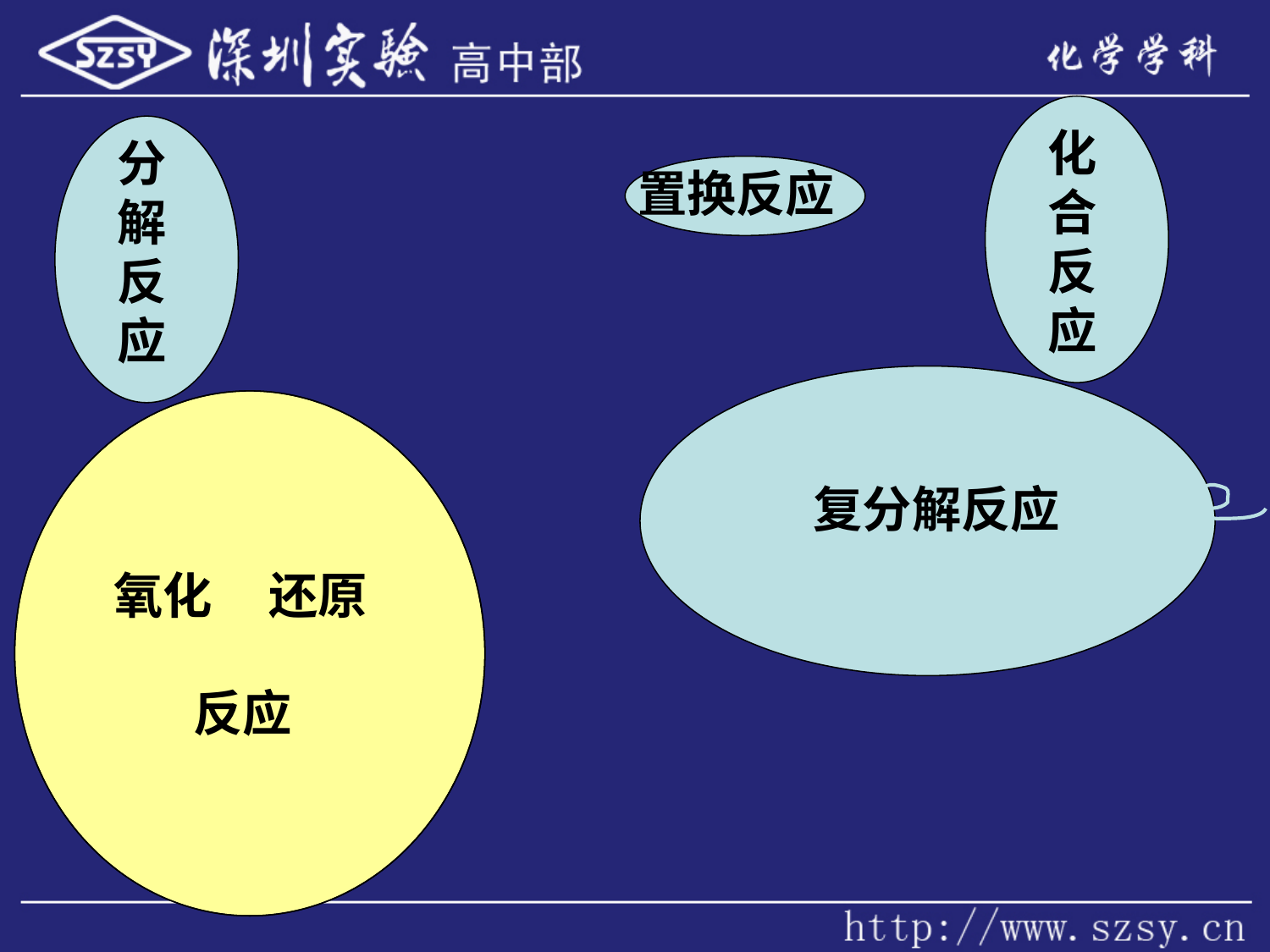

化合反应

分解反应

置换反应

复分解反应

氧化     还原

      反应